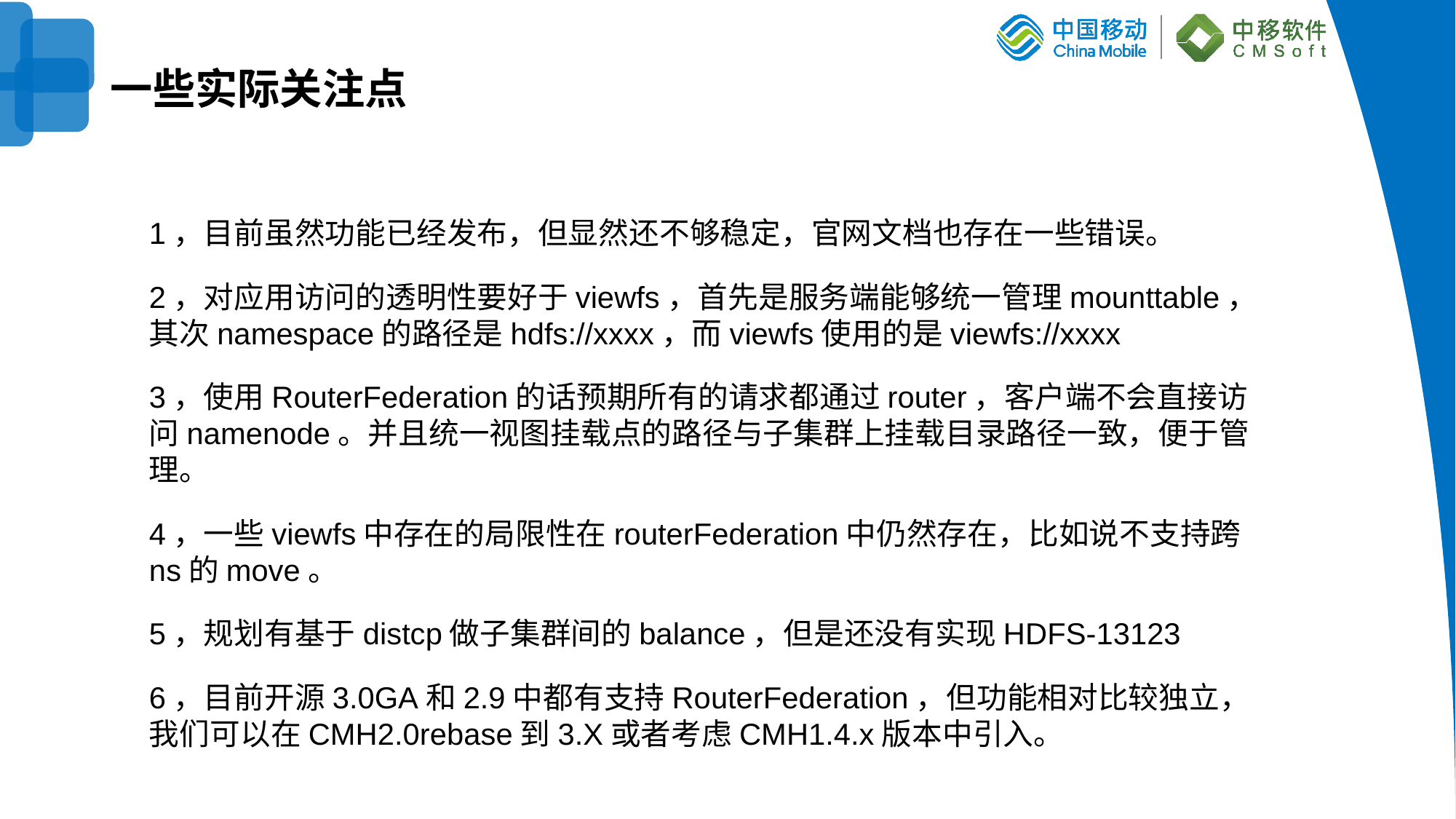

# 一些实际关注点
1，目前虽然功能已经发布，但显然还不够稳定，官网文档也存在一些错误。
2，对应用访问的透明性要好于viewfs，首先是服务端能够统一管理mounttable，其次namespace的路径是hdfs://xxxx，而viewfs使用的是viewfs://xxxx
3，使用RouterFederation的话预期所有的请求都通过router，客户端不会直接访问namenode。并且统一视图挂载点的路径与子集群上挂载目录路径一致，便于管理。
4，一些viewfs中存在的局限性在routerFederation中仍然存在，比如说不支持跨ns的move。
5，规划有基于distcp做子集群间的balance，但是还没有实现HDFS-13123
6，目前开源3.0GA和2.9中都有支持RouterFederation，但功能相对比较独立，我们可以在CMH2.0rebase到3.X或者考虑CMH1.4.x版本中引入。